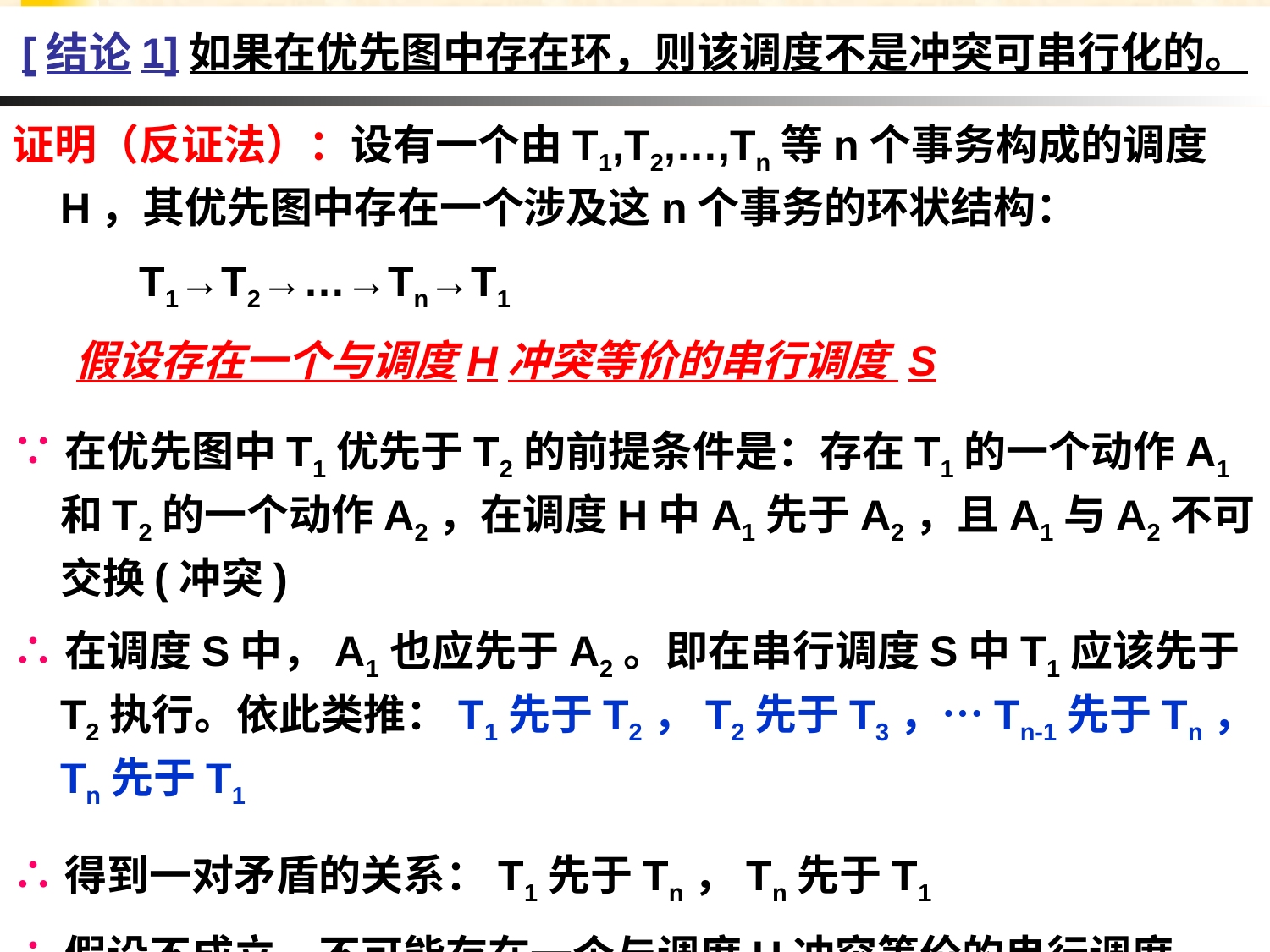

# [结论1]如果在优先图中存在环，则该调度不是冲突可串行化的。
证明（反证法）：设有一个由T1,T2,…,Tn等n个事务构成的调度H，其优先图中存在一个涉及这n个事务的环状结构：
T1→T2→…→Tn→T1
假设存在一个与调度H冲突等价的串行调度 S
∵在优先图中T1优先于T2的前提条件是：存在T1的一个动作A1和T2的一个动作A2，在调度H中A1先于A2，且A1与A2不可交换(冲突)
∴在调度S中，A1也应先于A2。即在串行调度S中T1应该先于T2执行。依此类推：T1先于T2，T2先于T3，…Tn-1先于Tn，Tn先于T1
∴得到一对矛盾的关系：T1先于Tn，Tn先于T1
∴假设不成立，不可能存在一个与调度H冲突等价的串行调度，即不是冲突可串行化的
84